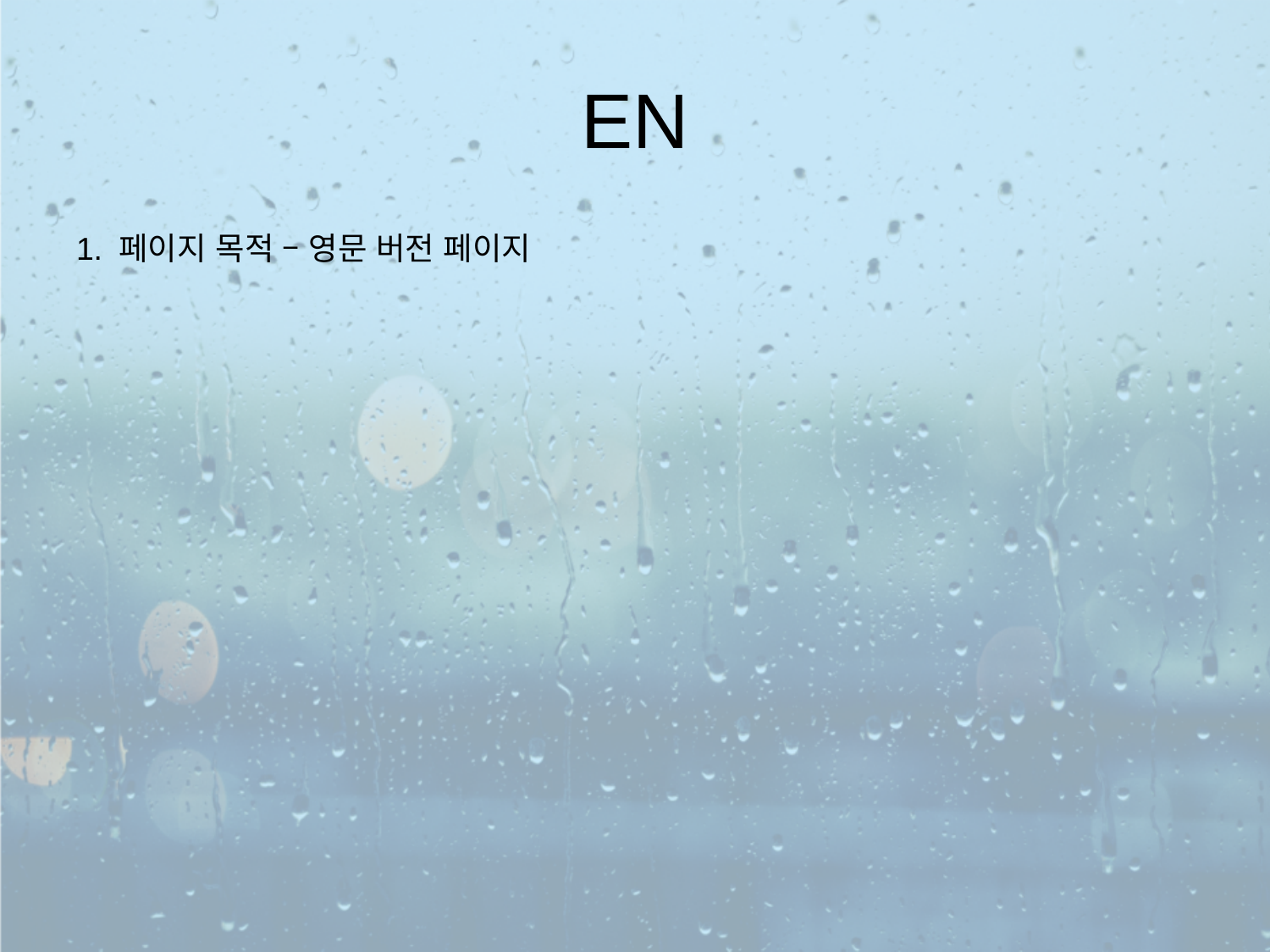

# EN
1. 페이지 목적 – 영문 버전 페이지